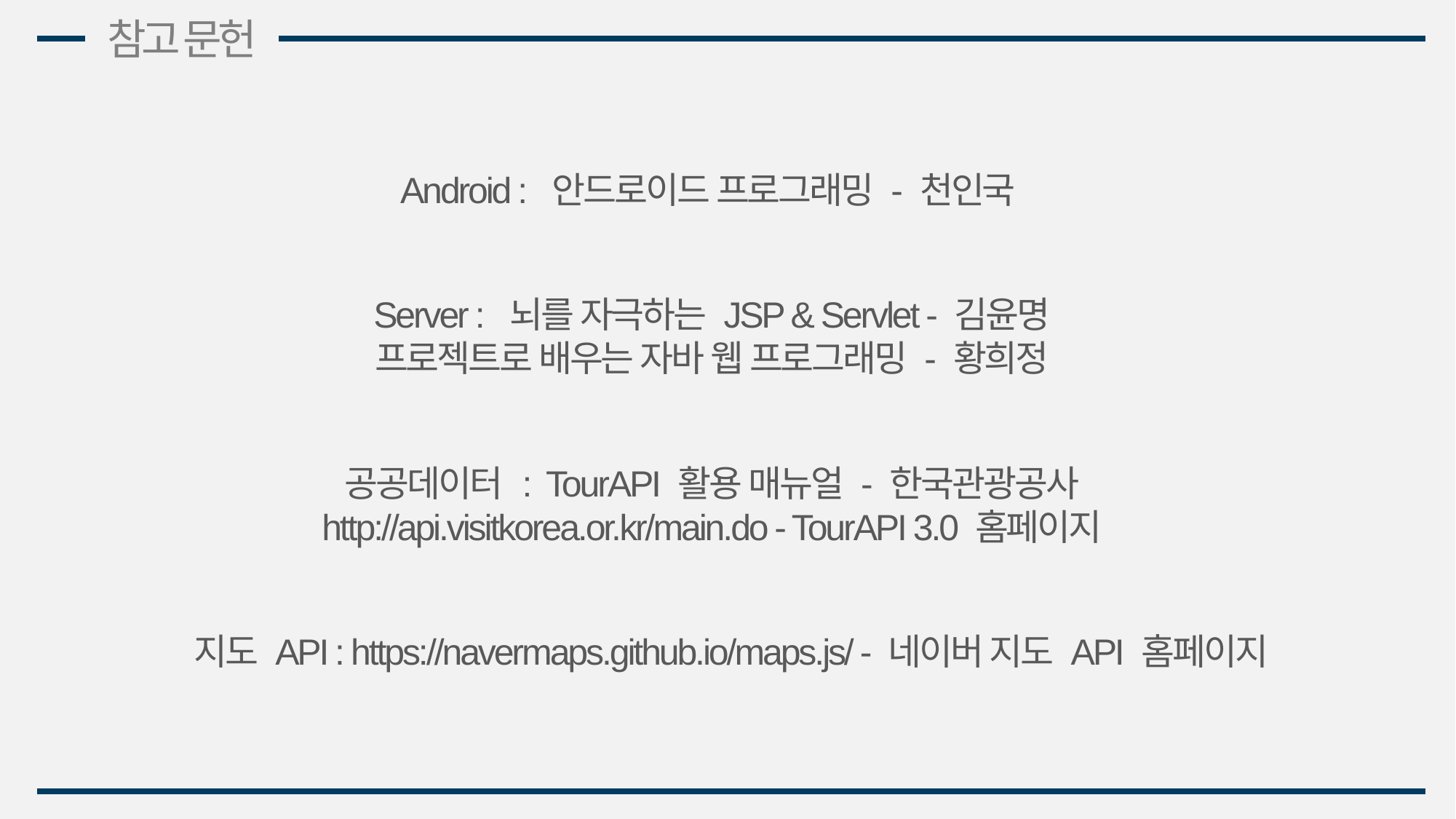

참고 문헌
Android :  안드로이드 프로그래밍 - 천인국
Server :  뇌를 자극하는 JSP & Servlet - 김윤명
프로젝트로 배우는 자바 웹 프로그래밍 - 황희정
공공데이터 :  TourAPI 활용 매뉴얼 - 한국관광공사
http://api.visitkorea.or.kr/main.do - TourAPI 3.0 홈페이지
지도 API : https://navermaps.github.io/maps.js/ - 네이버 지도 API 홈페이지